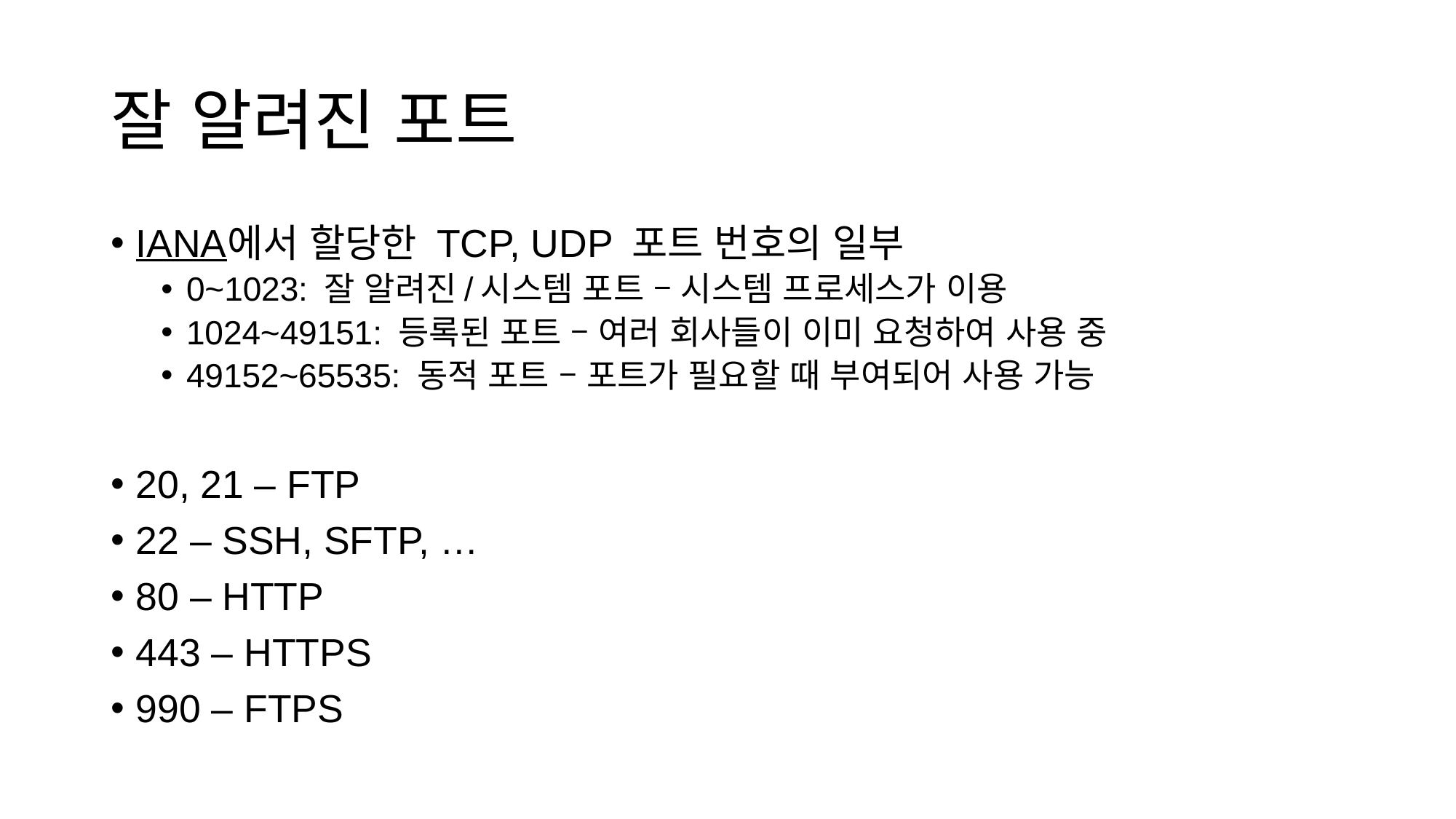

# 잘 알려진 포트
IANA에서 할당한 TCP, UDP 포트 번호의 일부
0~1023: 잘 알려진/시스템 포트 – 시스템 프로세스가 이용
1024~49151: 등록된 포트 – 여러 회사들이 이미 요청하여 사용 중
49152~65535: 동적 포트 – 포트가 필요할 때 부여되어 사용 가능

20, 21 – FTP
22 – SSH, SFTP, …
80 – HTTP
443 – HTTPS
990 – FTPS